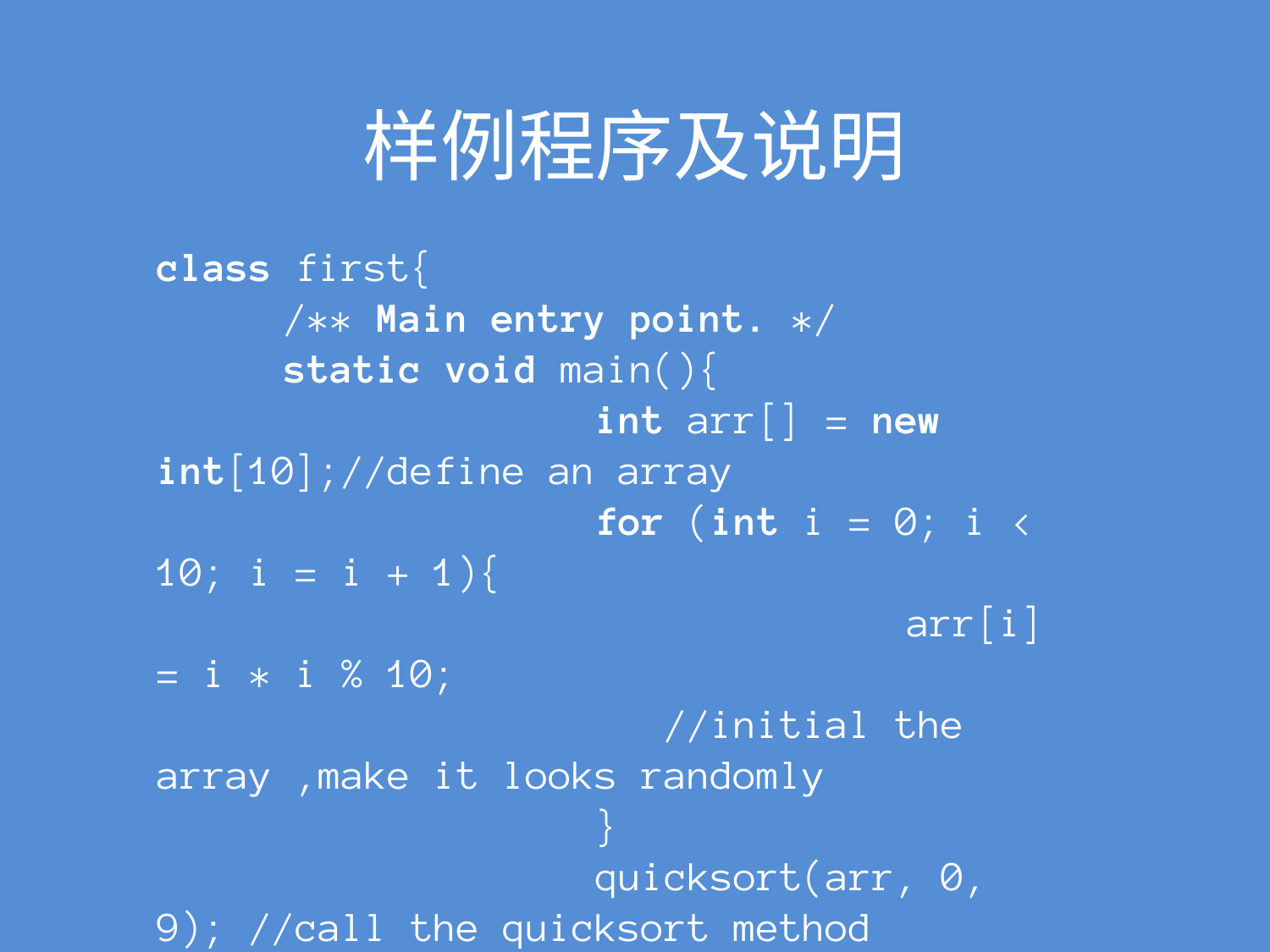

样例程序及说明
class first{
	/** Main entry point. */
	static void main(){
		        int arr[] = new int[10];//define an array
		        for (int i = 0; i < 10; i = i + 1){
			                arr[i] = i * i % 10;
                      //initial the array ,make it looks randomly
		        }
		        quicksort(arr, 0, 9); //call the quicksort method
        }